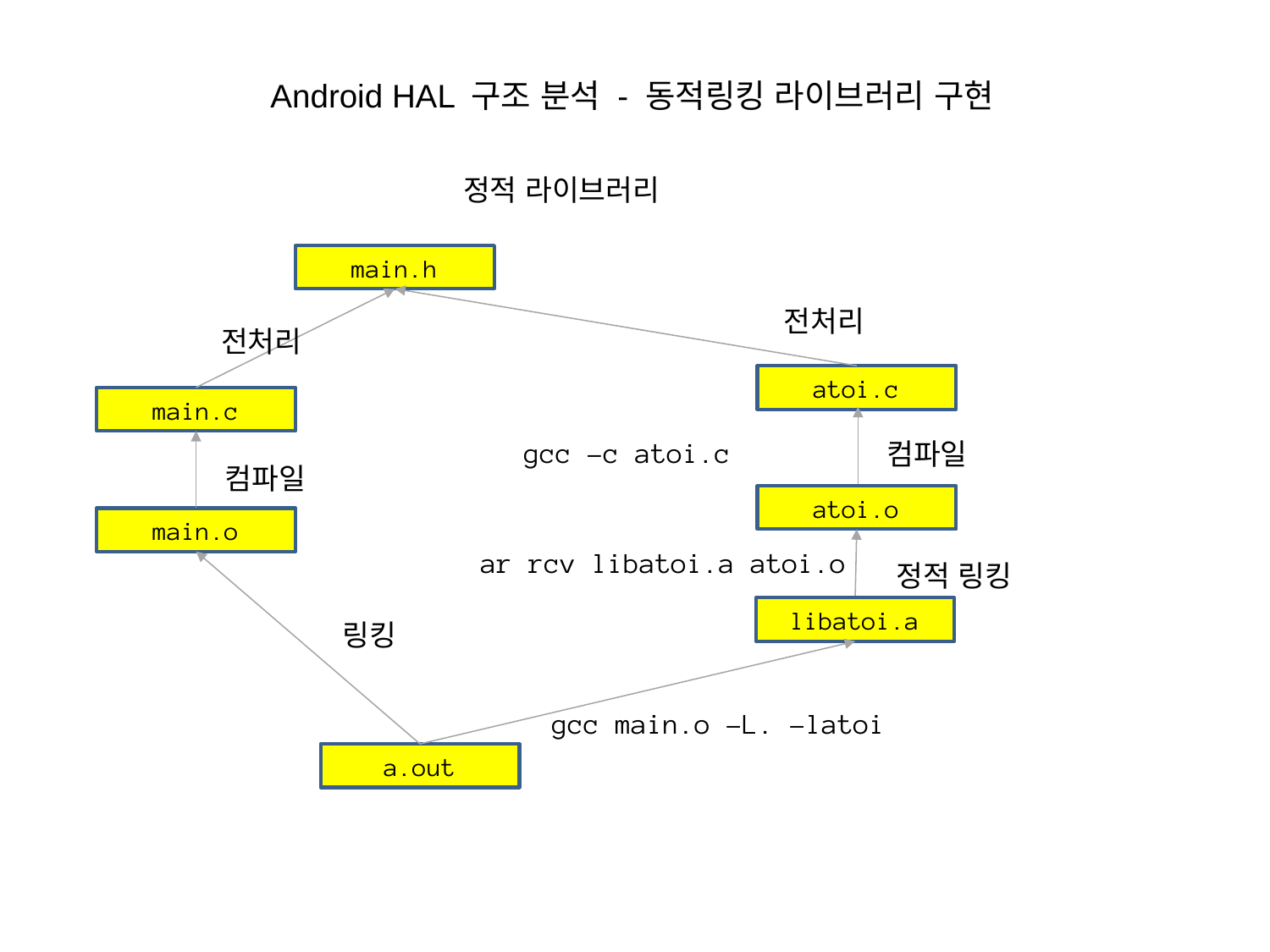

# Android HAL 구조 분석 - 동적링킹 라이브러리 구현
정적 라이브러리
main.h
전처리
전처리
atoi.c
main.c
gcc -c atoi.c
컴파일
컴파일
atoi.o
main.o
ar rcv libatoi.a atoi.o
정적 링킹
libatoi.a
링킹
gcc main.o -L. -latoi
a.out